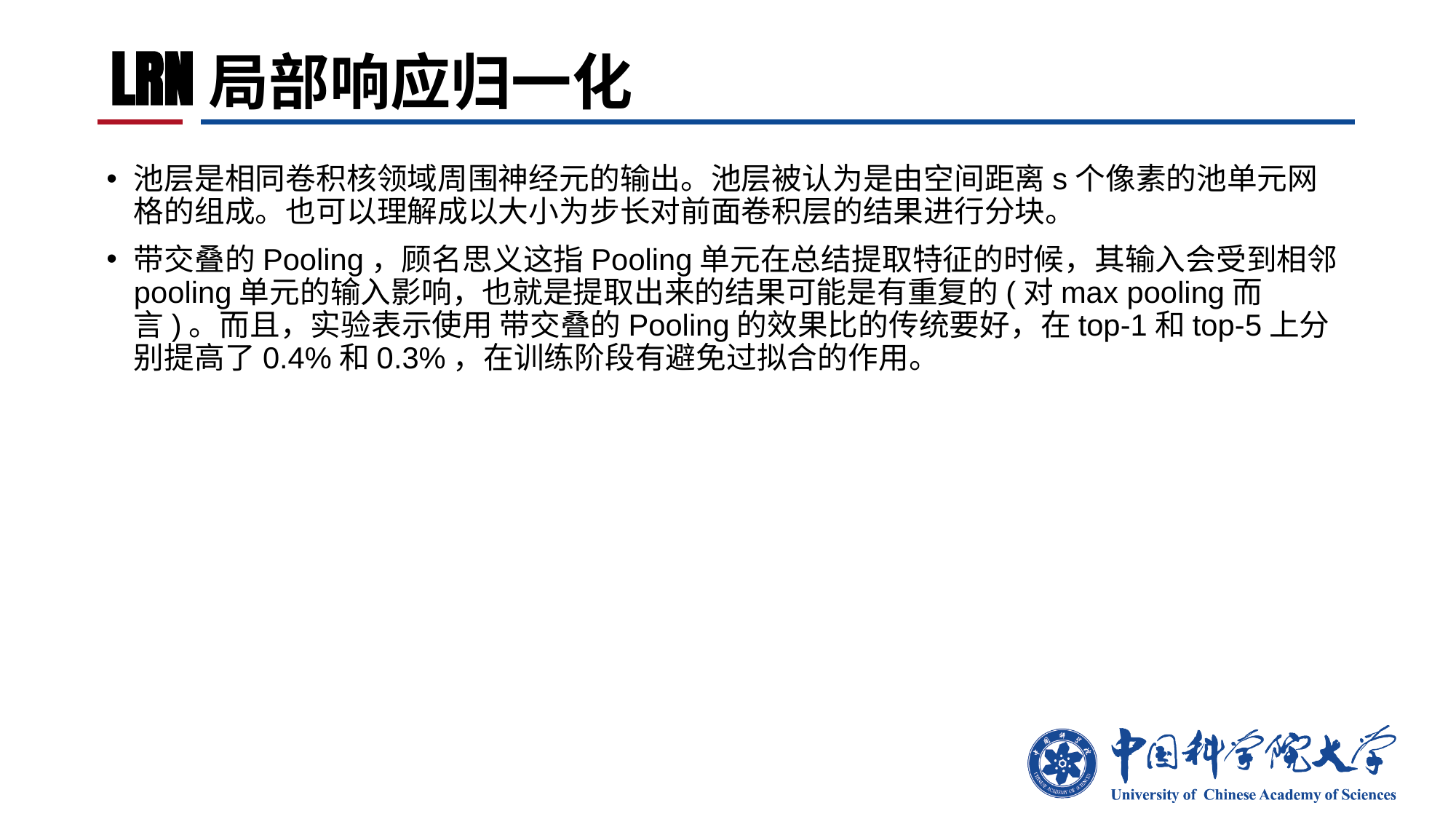

# LRN局部响应归一化
池层是相同卷积核领域周围神经元的输出。池层被认为是由空间距离s个像素的池单元网格的组成。也可以理解成以大小为步长对前面卷积层的结果进行分块。
带交叠的Pooling，顾名思义这指Pooling单元在总结提取特征的时候，其输入会受到相邻pooling单元的输入影响，也就是提取出来的结果可能是有重复的(对max pooling而言)。而且，实验表示使用 带交叠的Pooling的效果比的传统要好，在top-1和top-5上分别提高了0.4%和0.3%，在训练阶段有避免过拟合的作用。